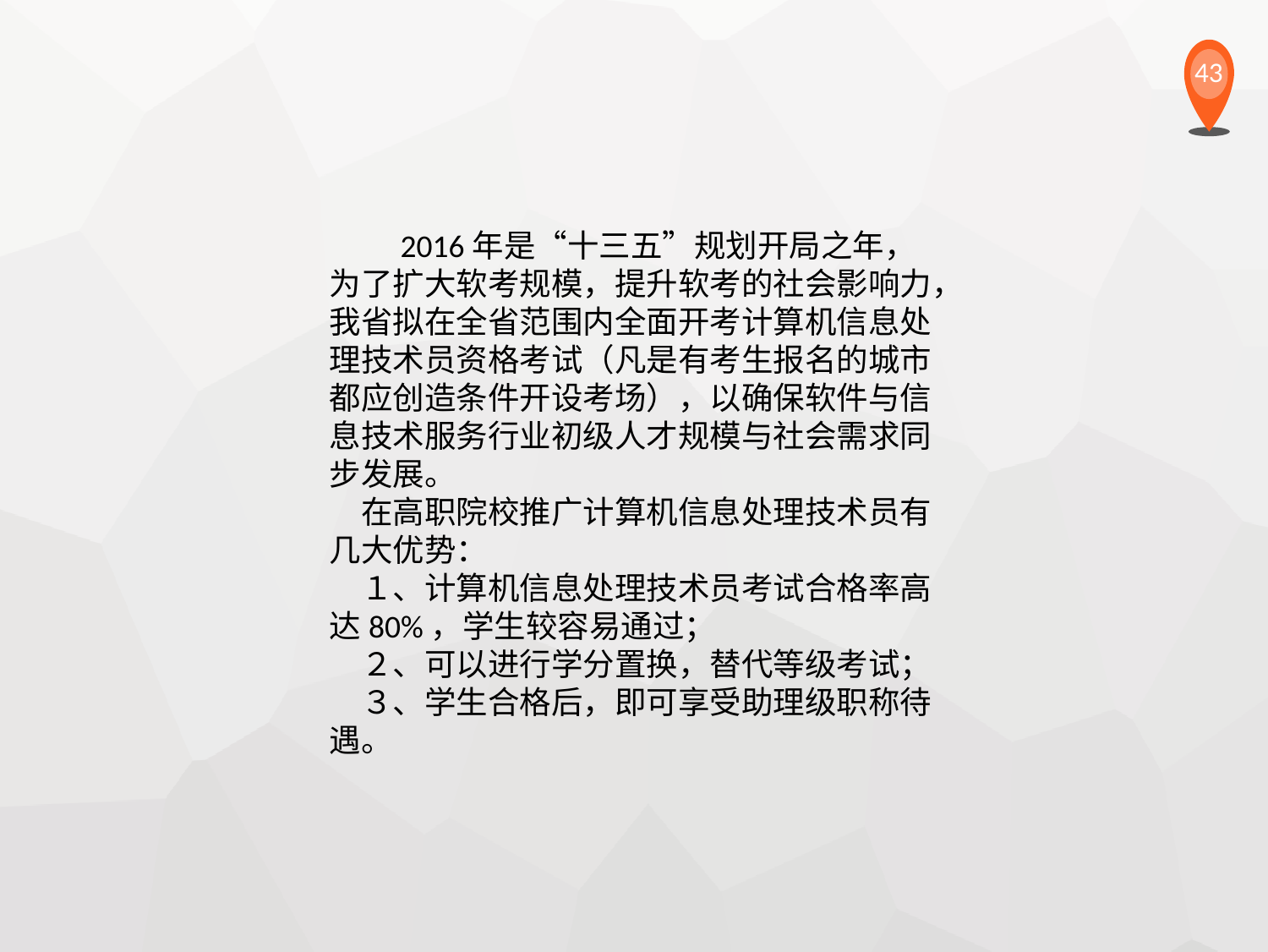

43
　　2016年是“十三五”规划开局之年，为了扩大软考规模，提升软考的社会影响力，我省拟在全省范围内全面开考计算机信息处理技术员资格考试（凡是有考生报名的城市都应创造条件开设考场），以确保软件与信息技术服务行业初级人才规模与社会需求同步发展。
　在高职院校推广计算机信息处理技术员有几大优势：
　１、计算机信息处理技术员考试合格率高达80%，学生较容易通过；
　２、可以进行学分置换，替代等级考试；
　３、学生合格后，即可享受助理级职称待遇。